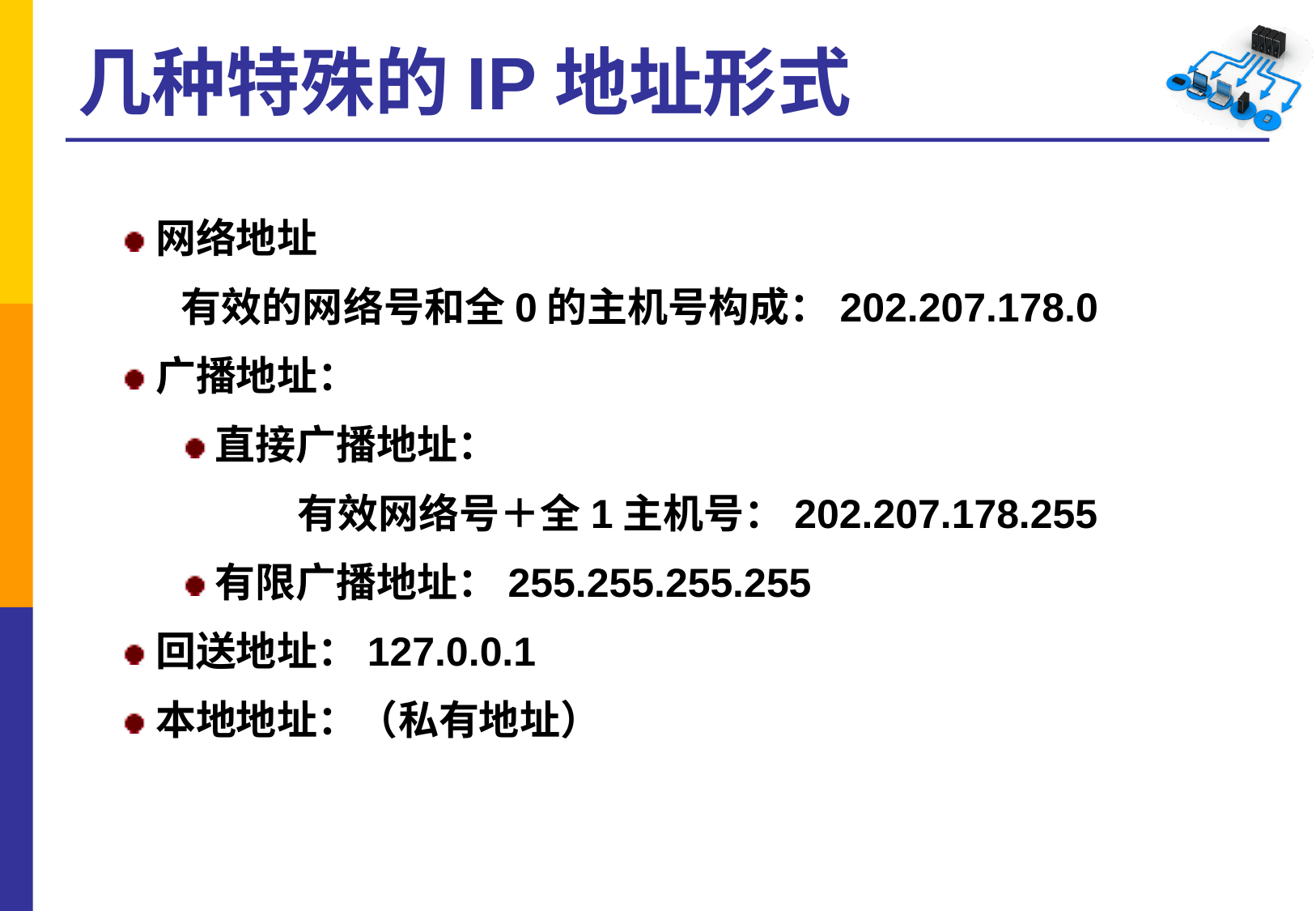

# 几种特殊的IP地址形式
网络地址
有效的网络号和全0的主机号构成：202.207.178.0
广播地址：
直接广播地址：
	        有效网络号＋全1主机号：202.207.178.255
有限广播地址：255.255.255.255
回送地址：127.0.0.1
本地地址：（私有地址）